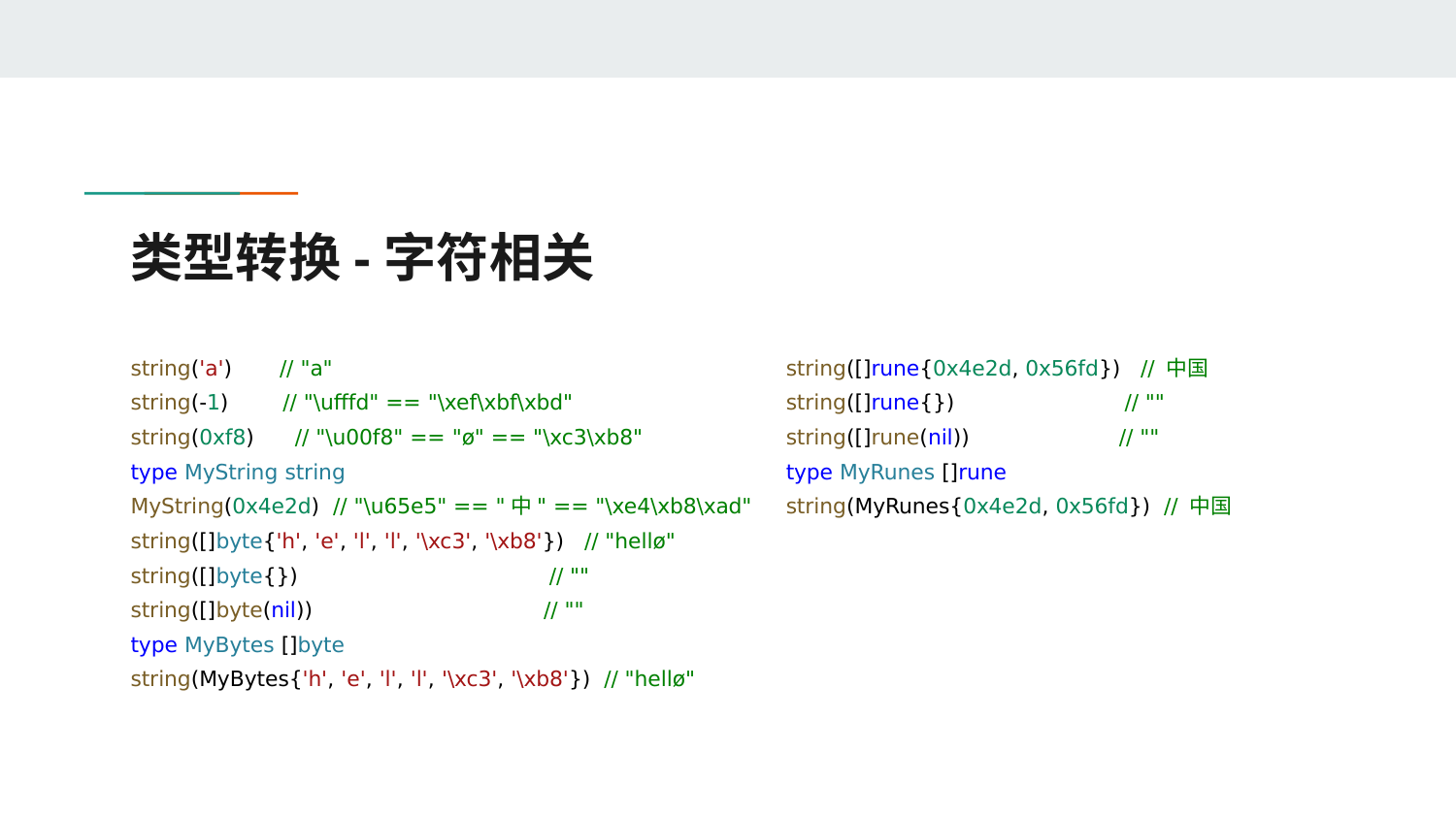

# 类型转换-字符相关
string('a')       // "a"
string(-1)        // "\ufffd" == "\xef\xbf\xbd"
string(0xf8)      // "\u00f8" == "ø" == "\xc3\xb8"
type MyString string
MyString(0x4e2d)  // "\u65e5" == "中" == "\xe4\xb8\xad"
string([]byte{'h', 'e', 'l', 'l', '\xc3', '\xb8'})   // "hellø"
string([]byte{})                                     // ""
string([]byte(nil))                                  // ""
type MyBytes []byte
string(MyBytes{'h', 'e', 'l', 'l', '\xc3', '\xb8'})  // "hellø"

string([]rune{0x4e2d, 0x56fd})   // 中国
string([]rune{})                         // ""
string([]rune(nil))                      // ""
type MyRunes []rune
string(MyRunes{0x4e2d, 0x56fd})  // 中国